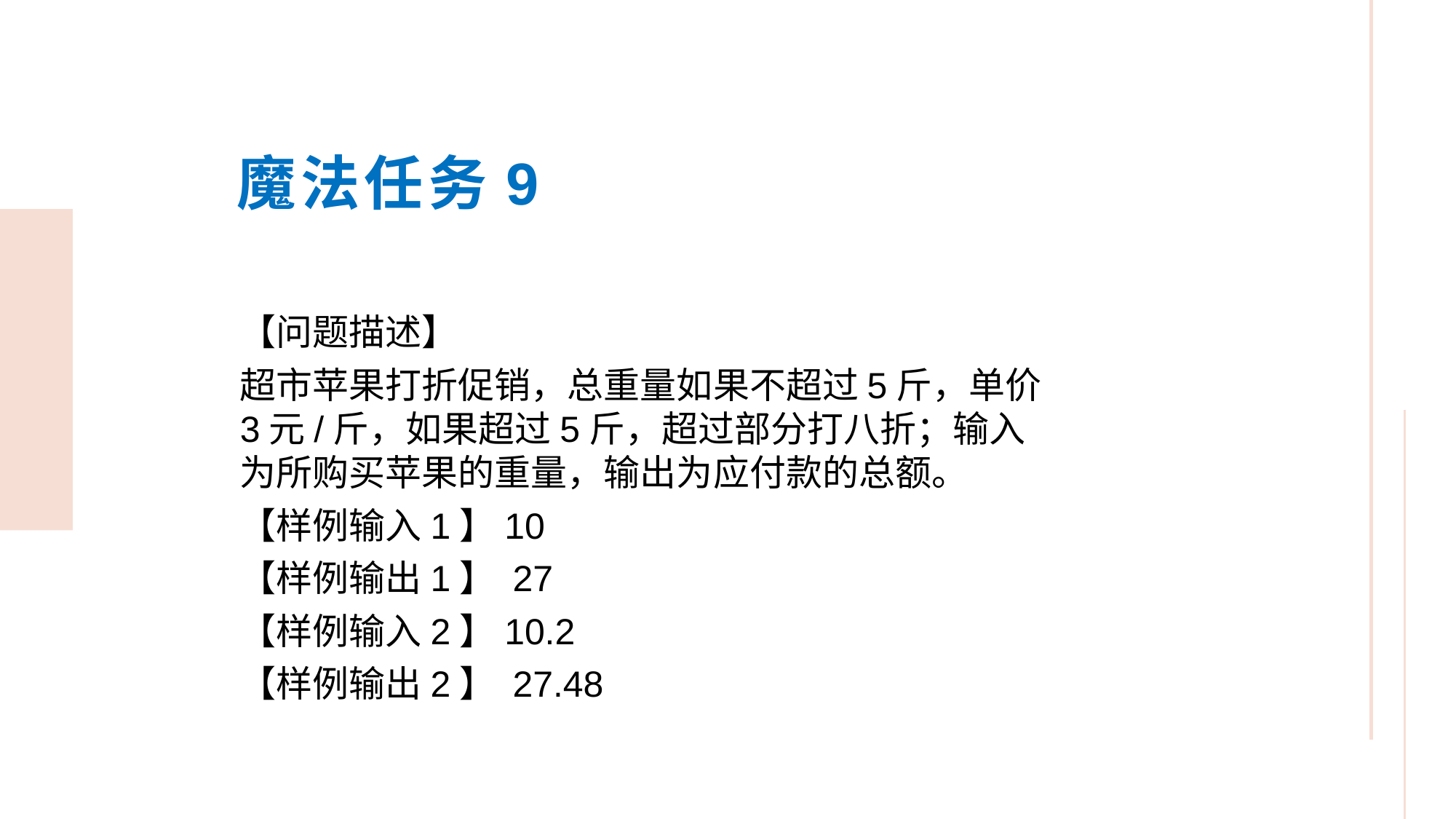

魔法任务9
【问题描述】
超市苹果打折促销，总重量如果不超过5斤，单价3元/斤，如果超过5斤，超过部分打八折；输入为所购买苹果的重量，输出为应付款的总额。
【样例输入1】10
【样例输出1】 27
【样例输入2】10.2
【样例输出2】 27.48